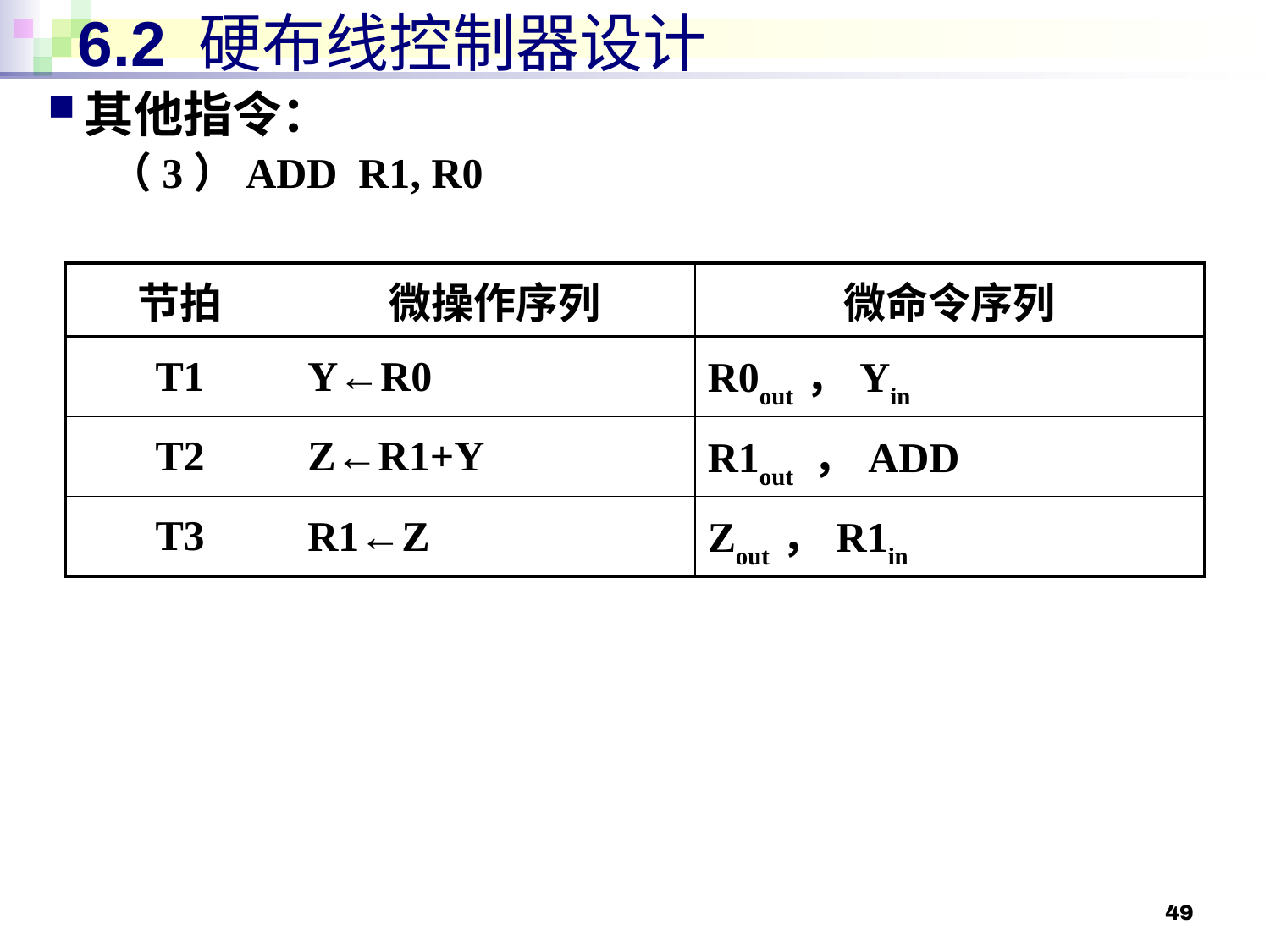

# 6.2 硬布线控制器设计
其他指令：
（3）ADD  R1, R0
| 节拍 | 微操作序列 | 微命令序列 |
| --- | --- | --- |
| T1 | Y←R0 | R0out ，Yin |
| T2 | Z←R1+Y | R1out ，ADD |
| T3 | R1←Z | Zout ，R1in |
49